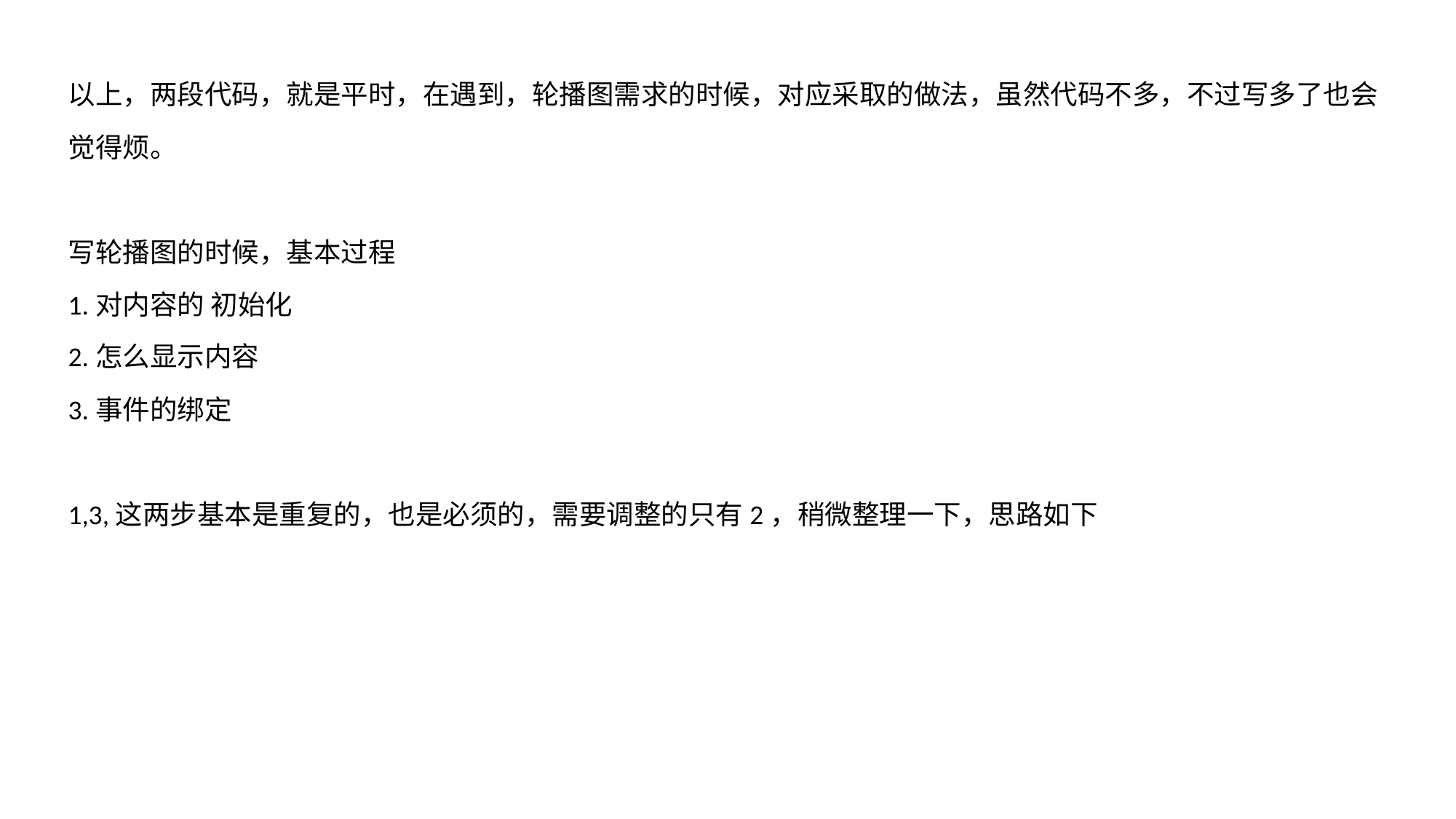

以上，两段代码，就是平时，在遇到，轮播图需求的时候，对应采取的做法，虽然代码不多，不过写多了也会觉得烦。

写轮播图的时候，基本过程
1.对内容的 初始化
2.怎么显示内容
3.事件的绑定

1,3,这两步基本是重复的，也是必须的，需要调整的只有2，稍微整理一下，思路如下